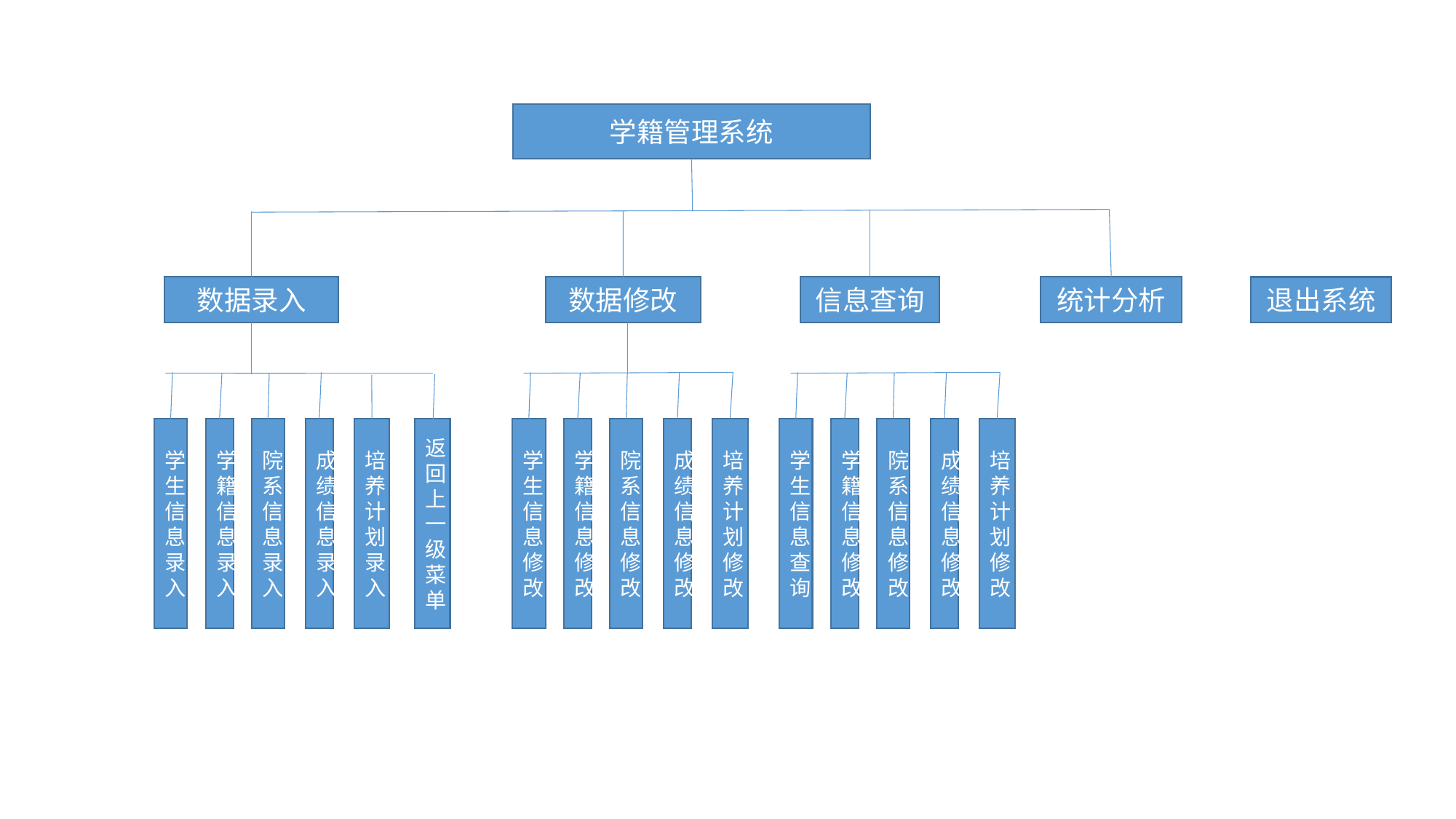

学籍管理系统
数据录入
数据修改
信息查询
统计分析
退出系统
学生信息录入
学籍信息录入
院系信息录入
成绩信息录入
培养计划录入
返回上一级菜单
学生信息修改
学籍信息修改
院系信息修改
成绩信息修改
培养计划修改
学生信息查询
学籍信息修改
院系信息修改
成绩信息修改
培养计划修改